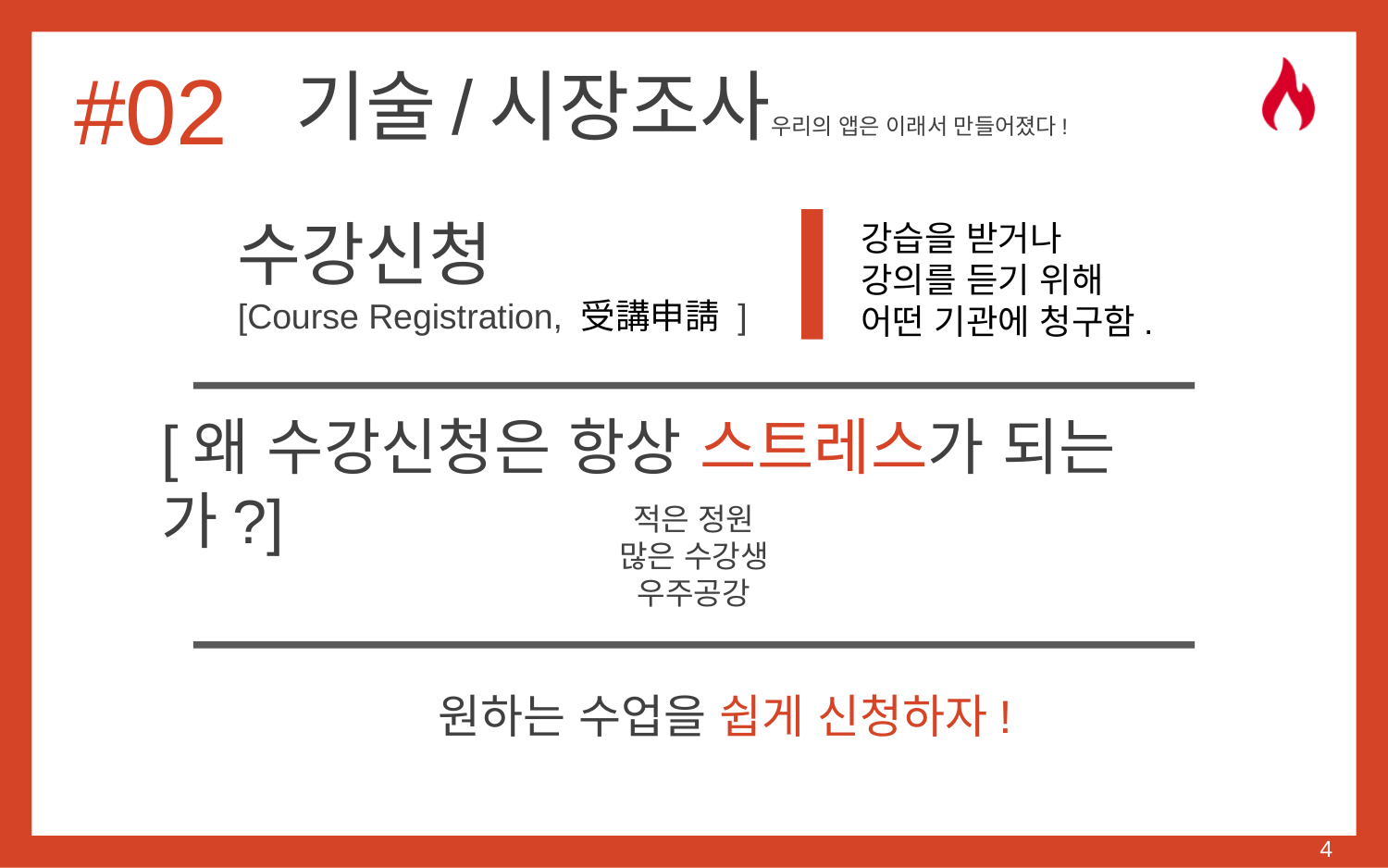

#02
# 기술/시장조사우리의 앱은 이래서 만들어졌다!
수강신청
[Course Registration, 受講申請 ]

강습을 받거나
강의를 듣기 위해
어떤 기관에 청구함.

[왜 수강신청은 항상 스트레스가 되는가?]
적은 정원
많은 수강생
우주공강

원하는 수업을 쉽게 신청하자!
4